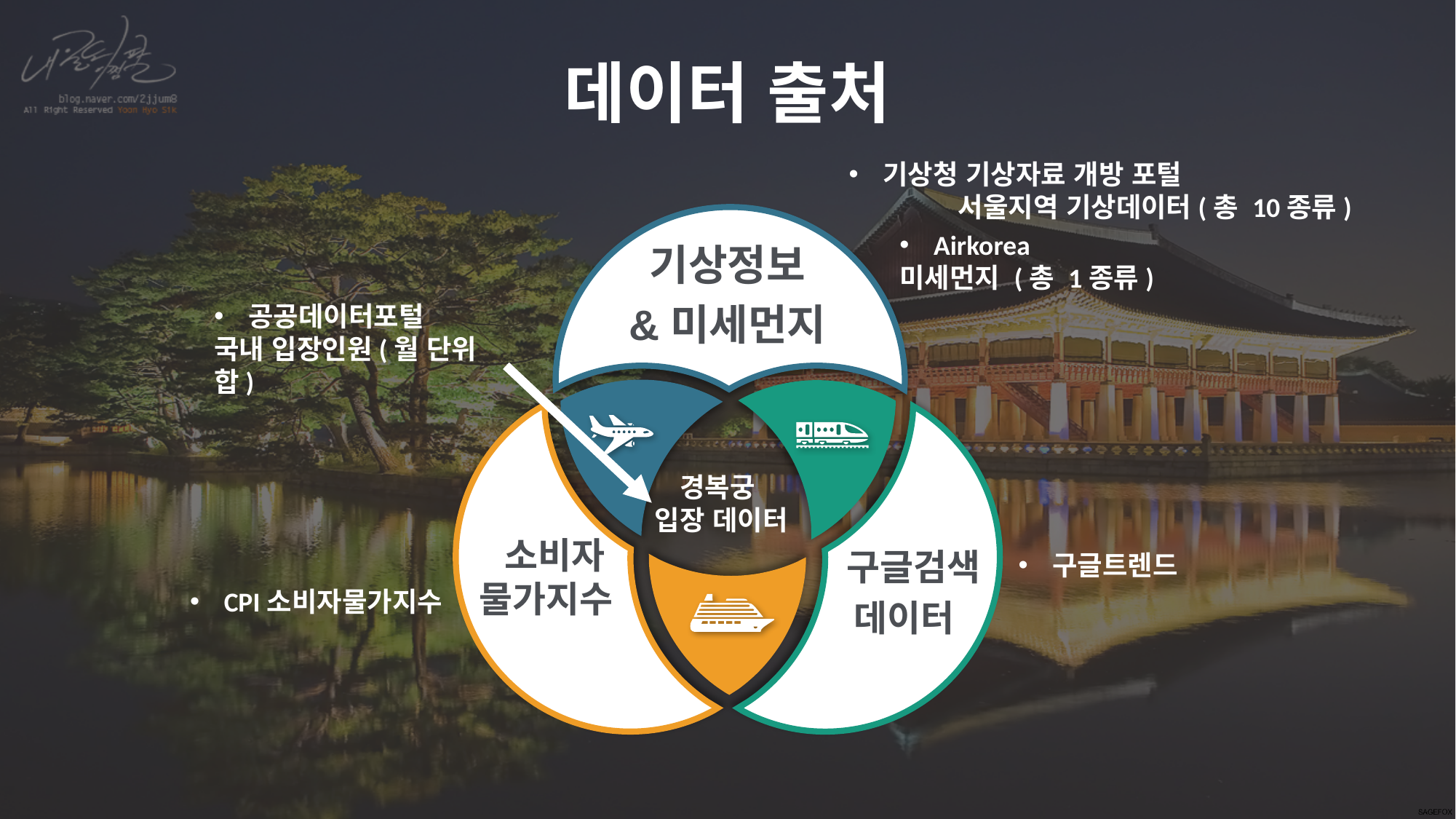

데이터 출처

기상청 기상자료 개방 포털
	서울지역 기상데이터(총 10종류)

Airkorea
미세먼지 (총 1종류)
기상정보
&미세먼지
공공데이터포털
국내 입장인원(월 단위 합)

경복궁
입장 데이터

 소비자 물가지수
 구글검색
데이터
구글트렌드

CPI소비자물가지수